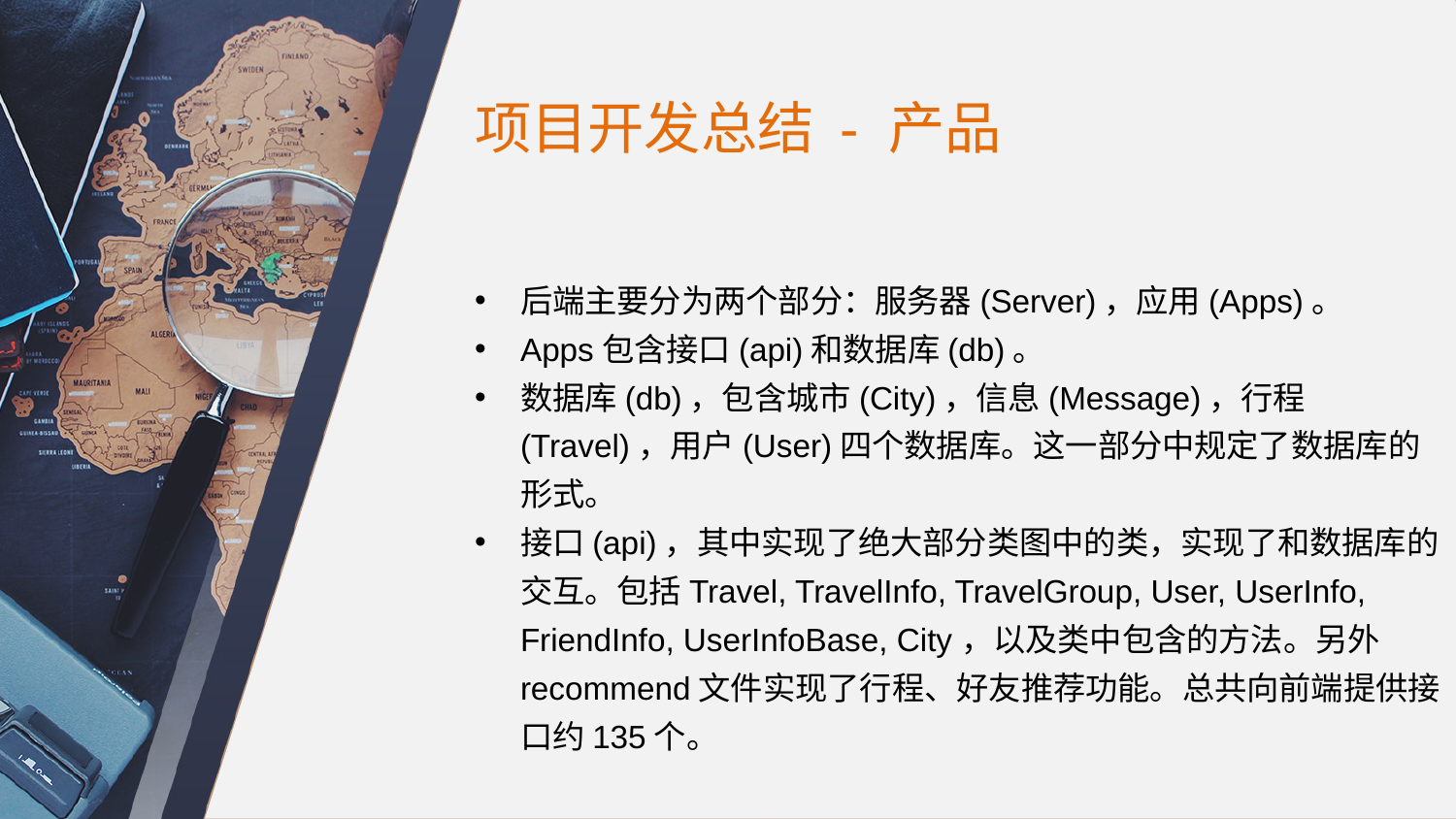

# 项目开发总结 - 产品
后端主要分为两个部分：服务器(Server)，应用(Apps)。
Apps包含接口(api)和数据库(db)。
数据库(db)，包含城市(City)，信息(Message)，行程(Travel)，用户(User)四个数据库。这一部分中规定了数据库的形式。
接口(api)，其中实现了绝大部分类图中的类，实现了和数据库的交互。包括Travel, TravelInfo, TravelGroup, User, UserInfo, FriendInfo, UserInfoBase, City，以及类中包含的方法。另外recommend文件实现了行程、好友推荐功能。总共向前端提供接口约135个。